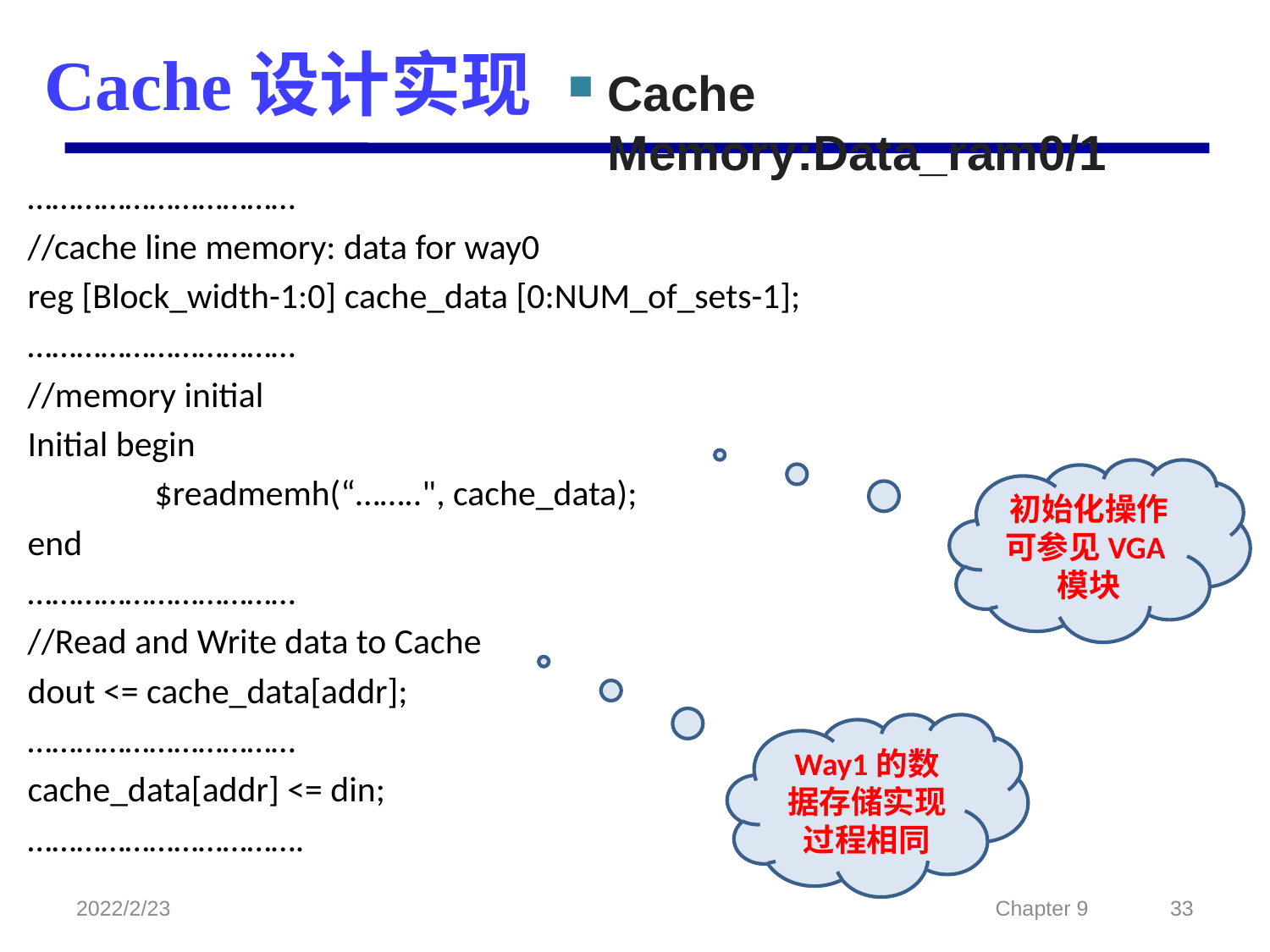

# Cache设计实现
Cache Memory:Data_ram0/1

……………………………
//cache line memory: data for way0
reg [Block_width-1:0] cache_data [0:NUM_of_sets-1];
……………………………
//memory initial
Initial begin
	$readmemh(“……..", cache_data);
end
……………………………
//Read and Write data to Cache
dout <= cache_data[addr];
……………………………
cache_data[addr] <= din;
…………………………….

初始化操作可参见VGA模块
Way1的数据存储实现过程相同
2022/2/23
Chapter 9
33